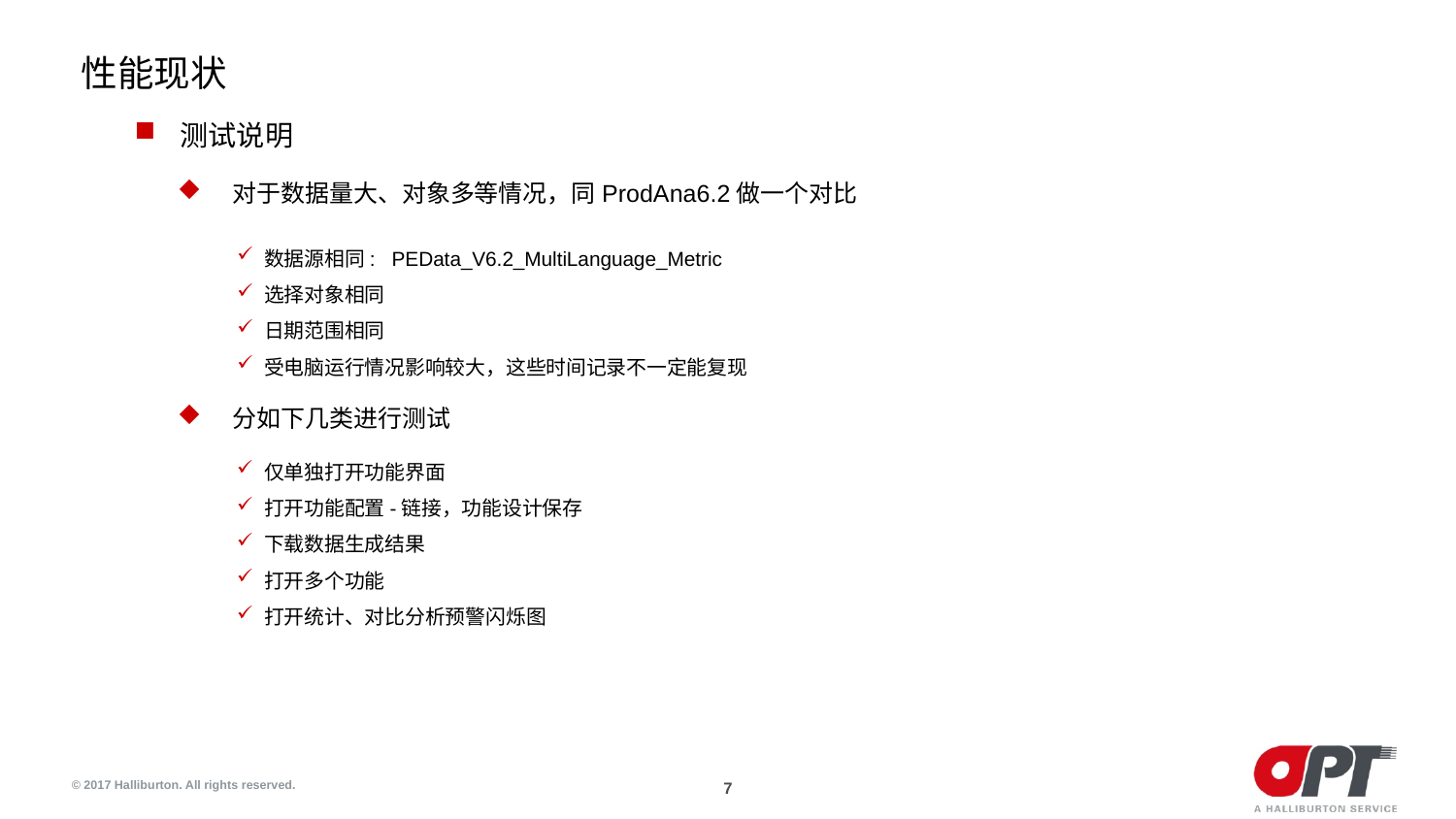

性能现状
测试说明
对于数据量大、对象多等情况，同ProdAna6.2做一个对比
数据源相同:   PEData_V6.2_MultiLanguage_Metric
选择对象相同
日期范围相同
受电脑运行情况影响较大，这些时间记录不一定能复现
分如下几类进行测试
仅单独打开功能界面
打开功能配置-链接，功能设计保存
下载数据生成结果
打开多个功能
打开统计、对比分析预警闪烁图